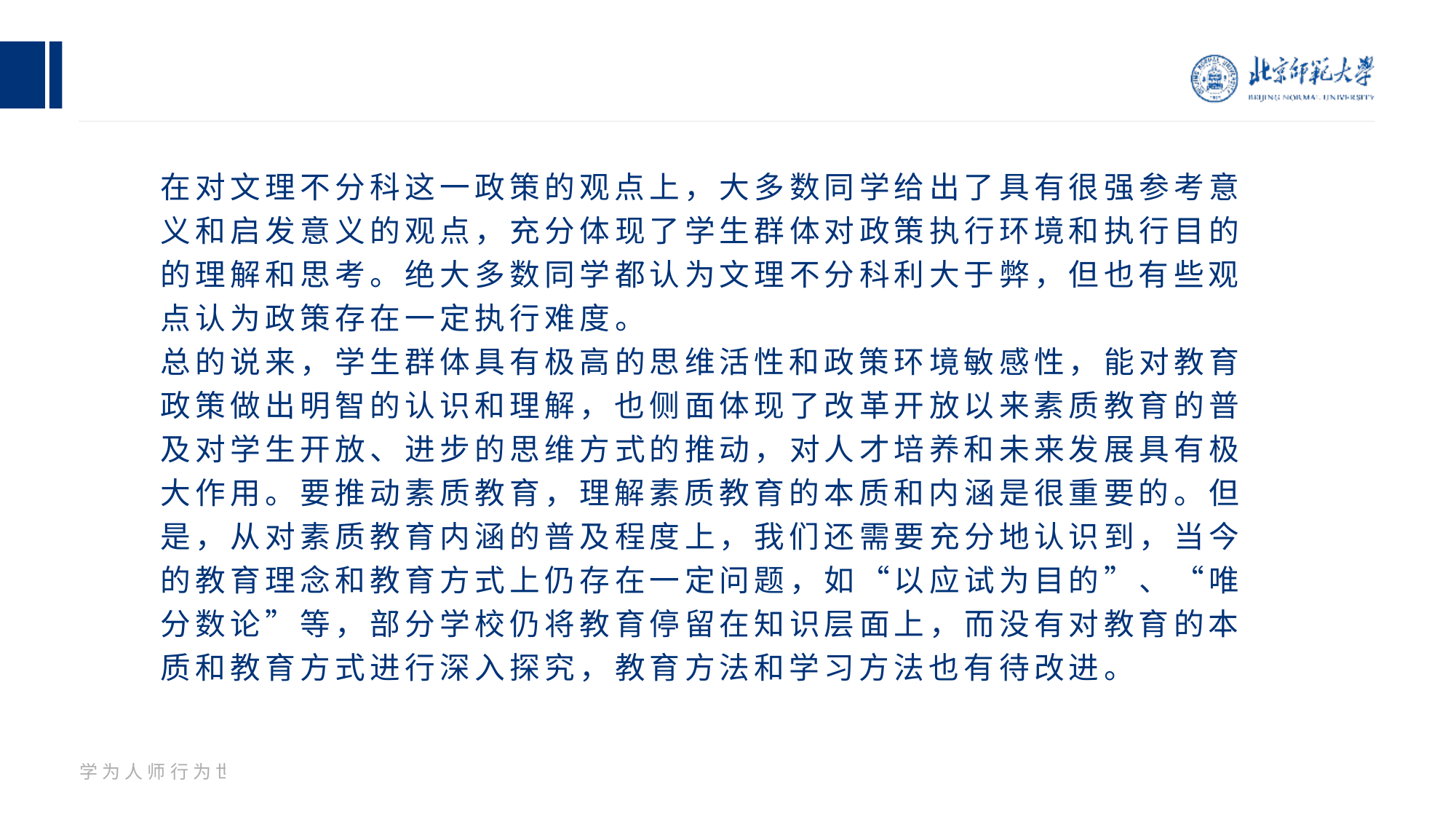

在对文理不分科这一政策的观点上，大多数同学给出了具有很强参考意义和启发意义的观点，充分体现了学生群体对政策执行环境和执行目的的理解和思考。绝大多数同学都认为文理不分科利大于弊，但也有些观点认为政策存在一定执行难度。
总的说来，学生群体具有极高的思维活性和政策环境敏感性，能对教育政策做出明智的认识和理解，也侧面体现了改革开放以来素质教育的普及对学生开放、进步的思维方式的推动，对人才培养和未来发展具有极大作用。要推动素质教育，理解素质教育的本质和内涵是很重要的。但是，从对素质教育内涵的普及程度上，我们还需要充分地认识到，当今的教育理念和教育方式上仍存在一定问题，如“以应试为目的”、“唯分数论”等，部分学校仍将教育停留在知识层面上，而没有对教育的本质和教育方式进行深入探究，教育方法和学习方法也有待改进。